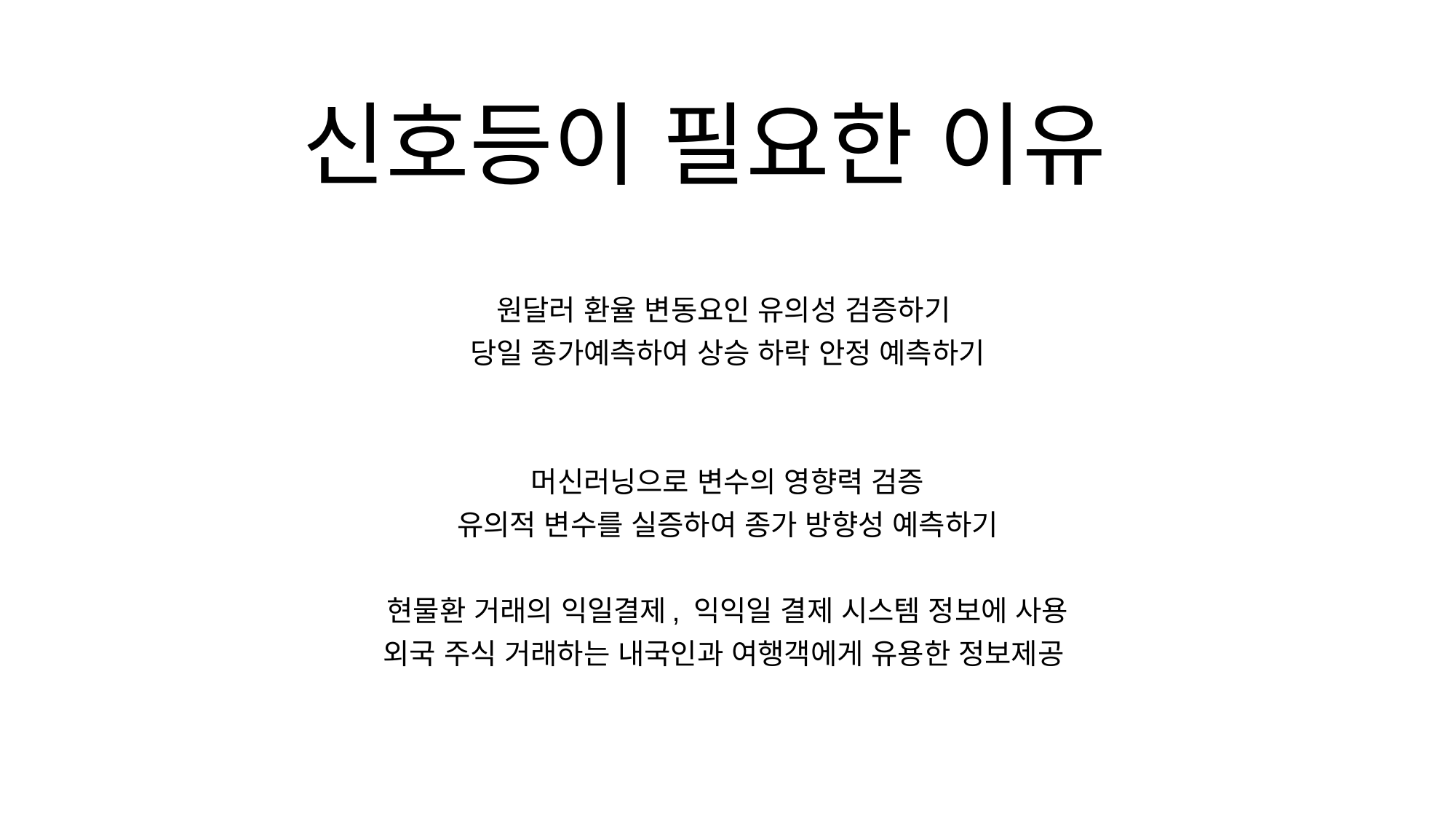

# 신호등이 필요한 이유

원달러 환율 변동요인 유의성 검증하기
당일 종가예측하여 상승 하락 안정 예측하기

머신러닝으로 변수의 영향력 검증
유의적 변수를 실증하여 종가 방향성 예측하기

현물환 거래의 익일결제, 익익일 결제 시스템 정보에 사용
외국 주식 거래하는 내국인과 여행객에게 유용한 정보제공